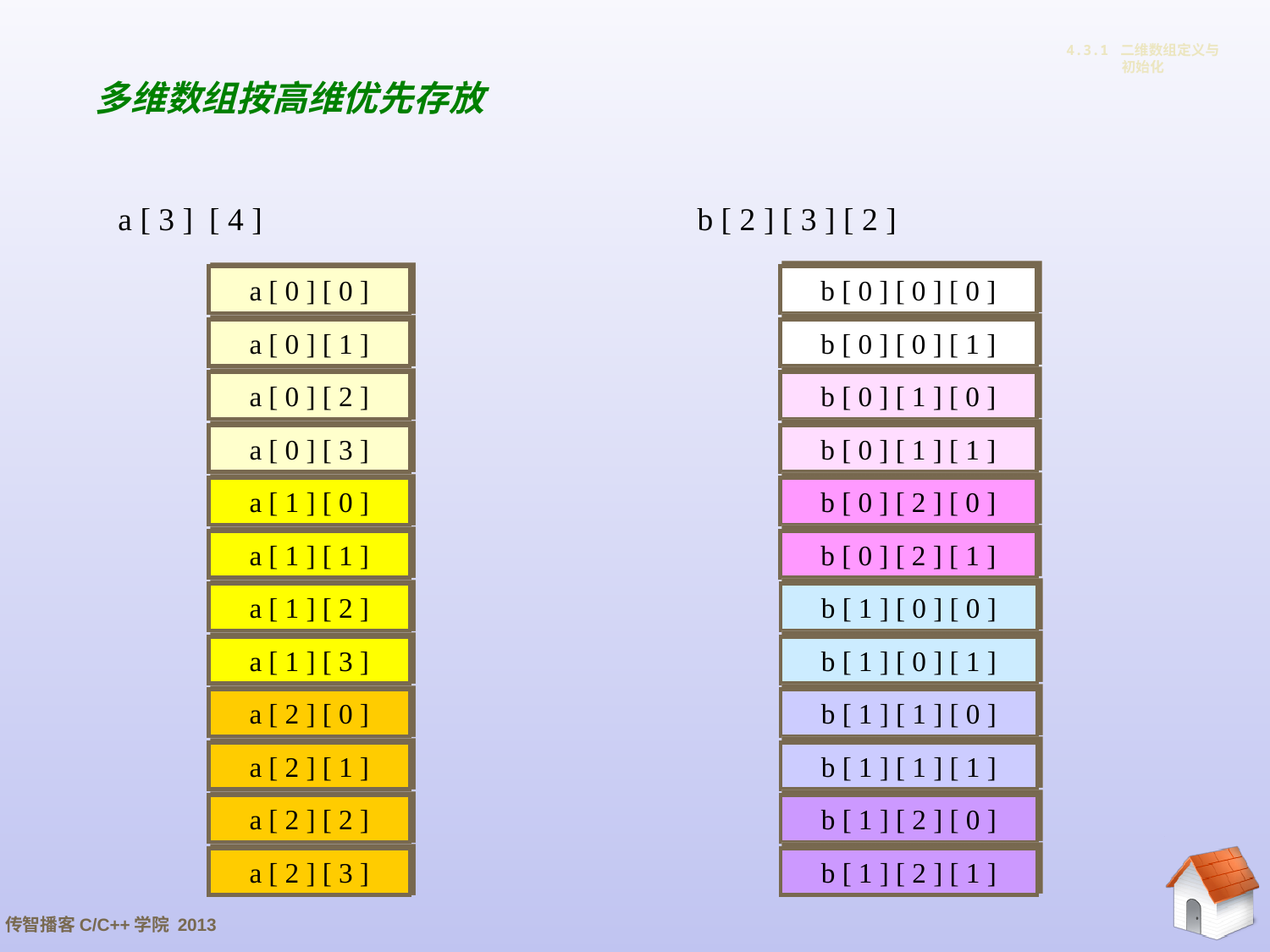

# 4.3.1 二维数组定义与初始化
多维数组按高维优先存放
a [ 3 ]  [ 4 ]
b [ 2 ] [ 3 ] [ 2 ]
    a [ 0 ] [ 0 ]
    a [ 0 ] [ 1 ]
    a [ 0 ] [ 2 ]
    a [ 0 ] [ 3 ]
    b [ 0 ] [ 0 ] [ 0 ]
    b [ 0 ] [ 0 ] [ 1 ]
    b [ 0 ] [ 1 ] [ 0 ]
    b [ 0 ] [ 1 ] [ 1 ]
    a [ 1 ] [ 0 ]
    a [ 1 ] [ 1 ]
    a [ 1 ] [ 2 ]
    a [ 1 ] [ 3 ]
    b [ 0 ] [ 2 ] [ 0 ]
    b [ 0 ] [ 2 ] [ 1 ]
    b [ 1 ] [ 0 ] [ 0 ]
    b [ 1 ] [ 0 ] [ 1 ]
    a [ 2 ] [ 0 ]
    a [ 2 ] [ 1 ]
    a [ 2 ] [ 2 ]
    a [ 2 ] [ 3 ]
    b [ 1 ] [ 1 ] [ 0 ]
    b [ 1 ] [ 1 ] [ 1 ]
    b [ 1 ] [ 2 ] [ 0 ]
    b [ 1 ] [ 2 ] [ 1 ]